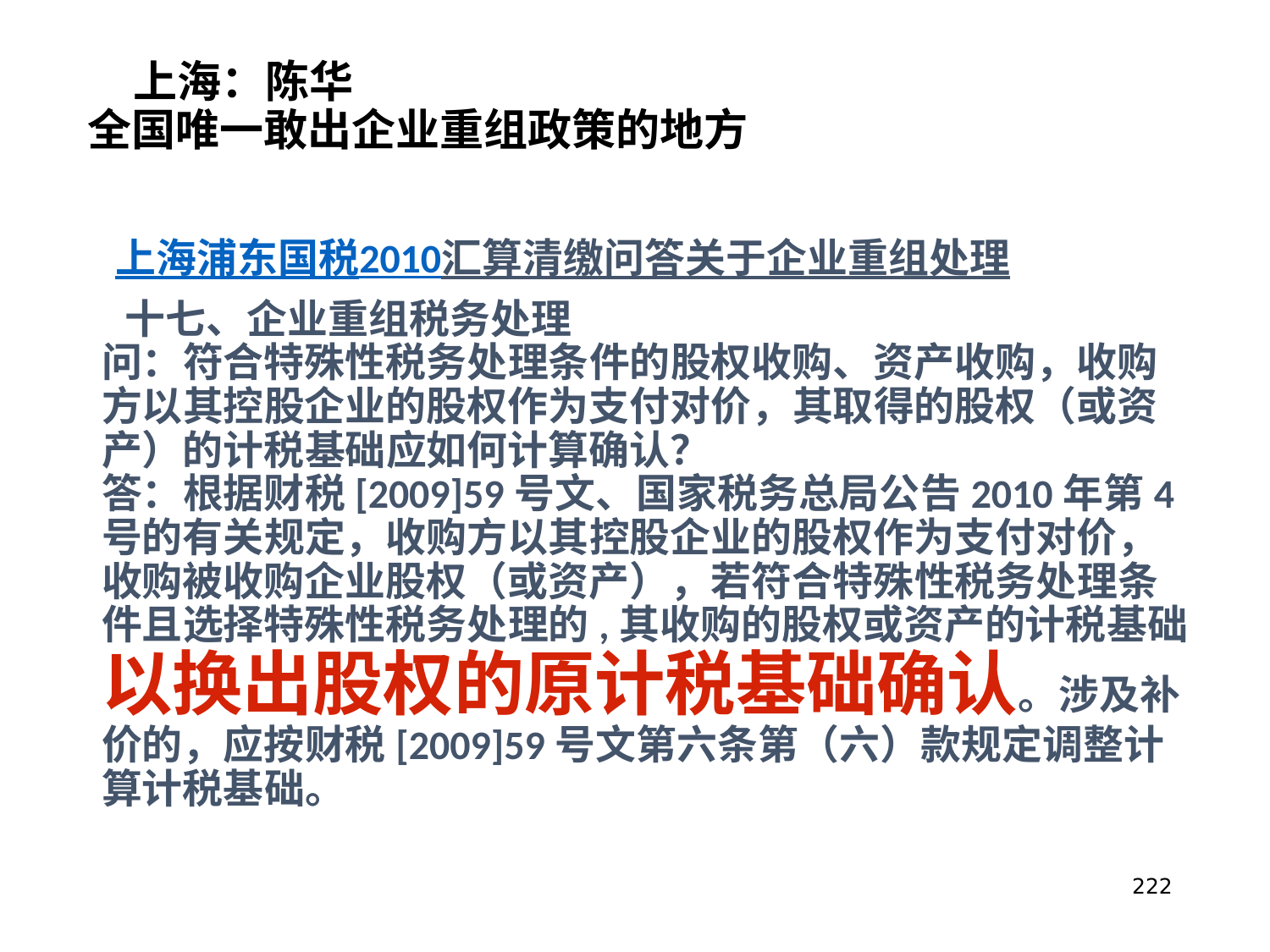

# 上海：陈华 全国唯一敢出企业重组政策的地方
   上海浦东国税2010汇算清缴问答关于企业重组处理
    十七、企业重组税务处理
问：符合特殊性税务处理条件的股权收购、资产收购，收购方以其控股企业的股权作为支付对价，其取得的股权（或资产）的计税基础应如何计算确认？
答：根据财税[2009]59号文、国家税务总局公告2010年第4号的有关规定，收购方以其控股企业的股权作为支付对价，收购被收购企业股权（或资产），若符合特殊性税务处理条件且选择特殊性税务处理的,其收购的股权或资产的计税基础以换出股权的原计税基础确认。涉及补价的，应按财税[2009]59号文第六条第（六）款规定调整计算计税基础。
222